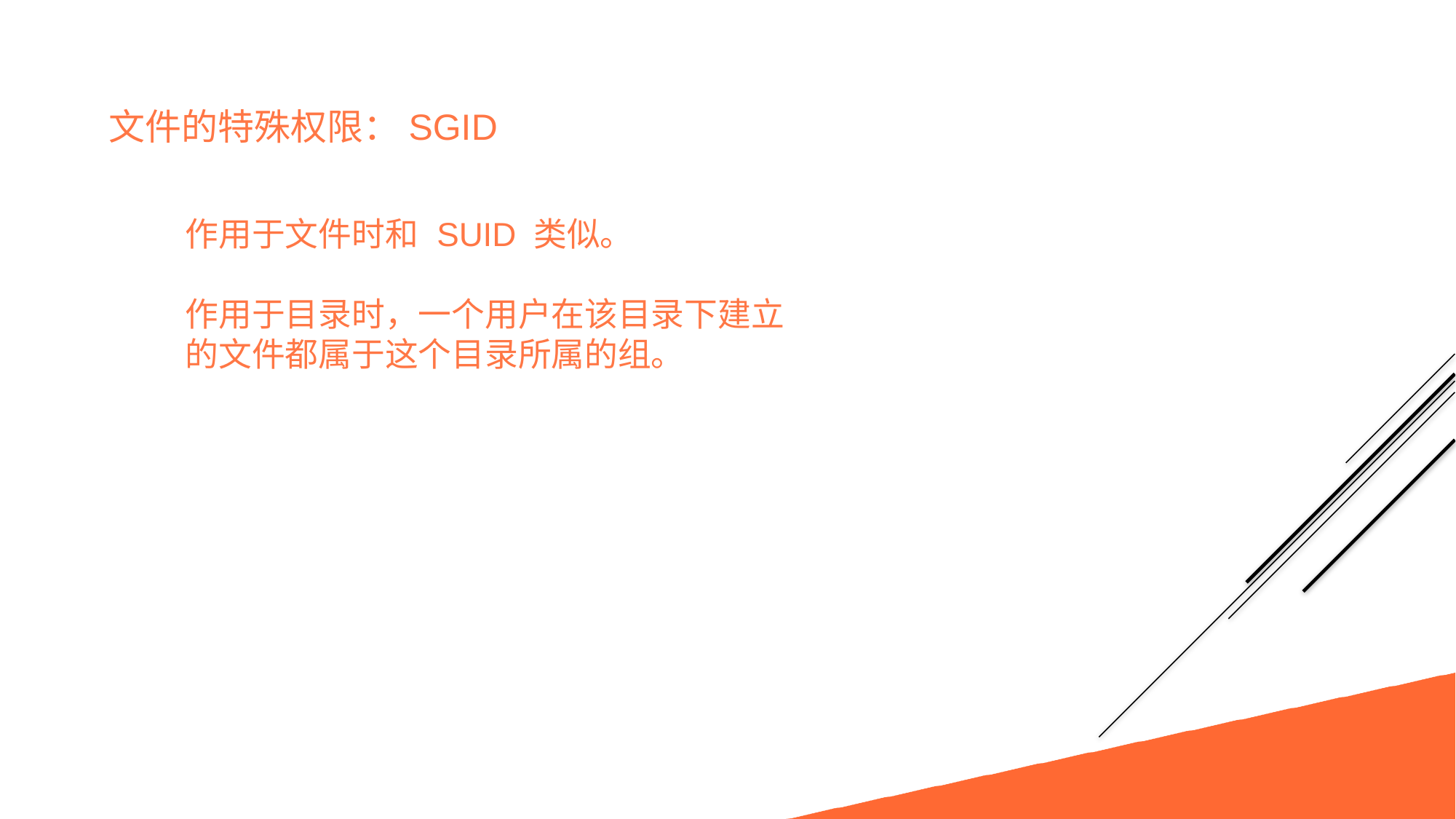

文件的特殊权限：SGID
作用于文件时和 SUID 类似。

作用于目录时，一个用户在该目录下建立的文件都属于这个目录所属的组。